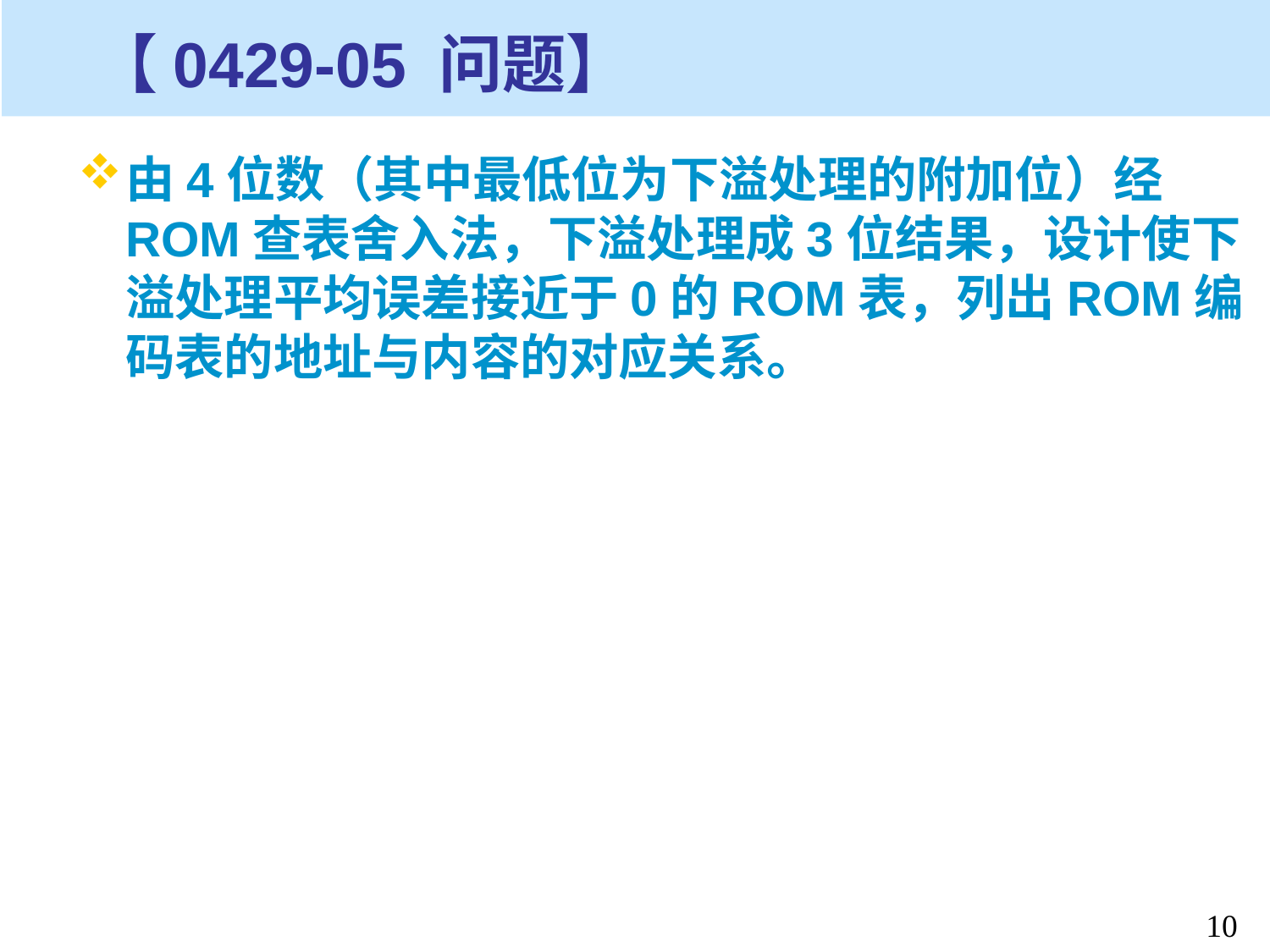

# 【0429-05 问题】
由4位数（其中最低位为下溢处理的附加位）经ROM查表舍入法，下溢处理成3位结果，设计使下溢处理平均误差接近于0的ROM表，列出ROM编码表的地址与内容的对应关系。